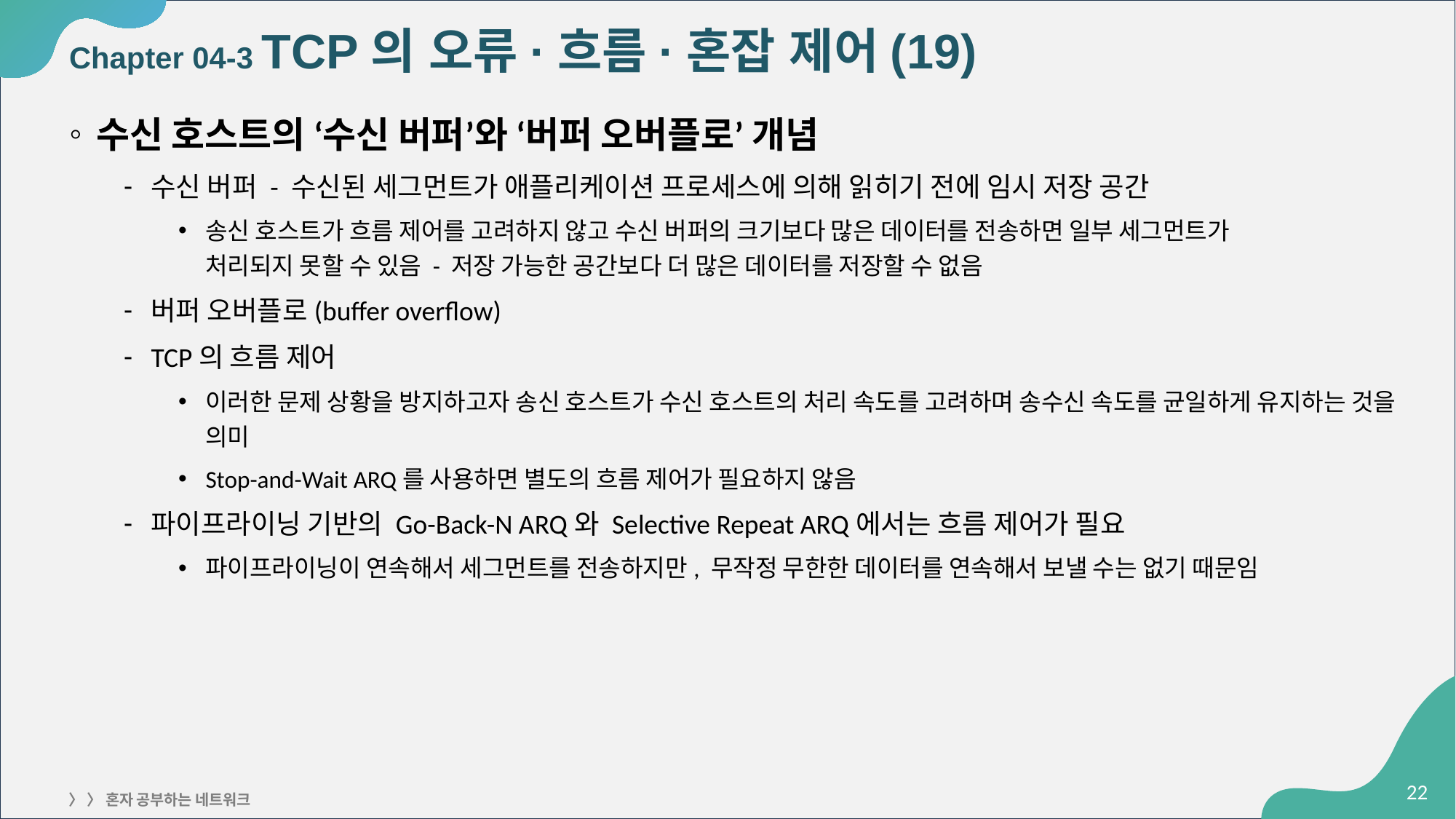

# Chapter 04-3 TCP의 오류·흐름·혼잡 제어(19)
수신 호스트의 ‘수신 버퍼’와 ‘버퍼 오버플로’ 개념
수신 버퍼 - 수신된 세그먼트가 애플리케이션 프로세스에 의해 읽히기 전에 임시 저장 공간
송신 호스트가 흐름 제어를 고려하지 않고 수신 버퍼의 크기보다 많은 데이터를 전송하면 일부 세그먼트가
처리되지 못할 수 있음 - 저장 가능한 공간보다 더 많은 데이터를 저장할 수 없음
버퍼 오버플로(buffer overflow)
TCP의 흐름 제어
이러한 문제 상황을 방지하고자 송신 호스트가 수신 호스트의 처리 속도를 고려하며 송수신 속도를 균일하게 유지하는 것을 의미
Stop-and-Wait ARQ를 사용하면 별도의 흐름 제어가 필요하지 않음
파이프라이닝 기반의 Go-Back-N ARQ와 Selective Repeat ARQ에서는 흐름 제어가 필요
파이프라이닝이 연속해서 세그먼트를 전송하지만, 무작정 무한한 데이터를 연속해서 보낼 수는 없기 때문임
22
〉 〉 혼자 공부하는 네트워크